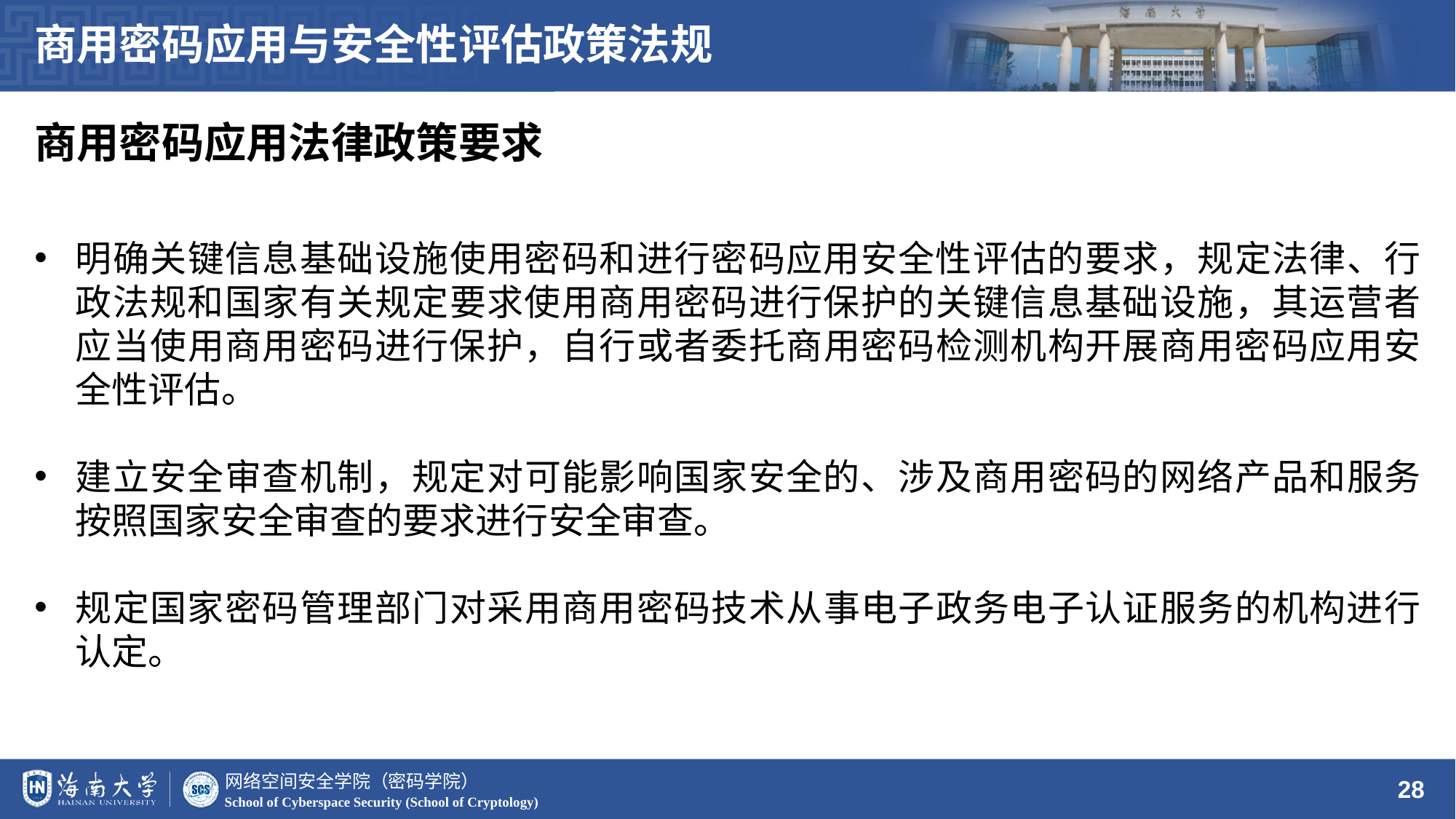

商用密码应用与安全性评估政策法规

商用密码应用法律政策要求

明确关键信息基础设施使用密码和进行密码应用安全性评估的要求，规定法律、行政法规和国家有关规定要求使用商用密码进行保护的关键信息基础设施，其运营者应当使用商用密码进行保护，自行或者委托商用密码检测机构开展商用密码应用安全性评估。

建立安全审查机制，规定对可能影响国家安全的、涉及商用密码的网络产品和服务按照国家安全审查的要求进行安全审查。

规定国家密码管理部门对采用商用密码技术从事电子政务电子认证服务的机构进行认定。

28